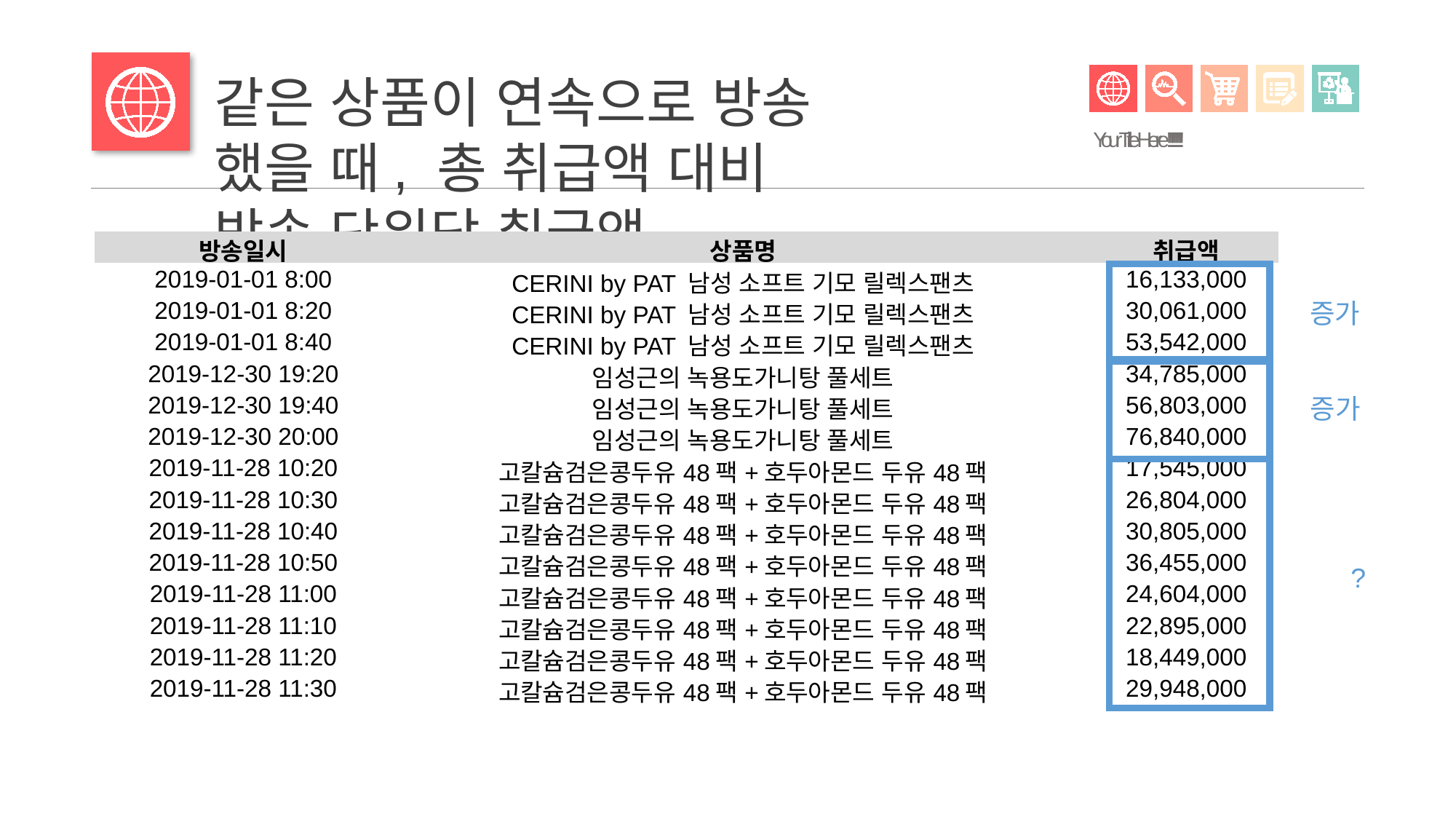

같은 상품이 연속으로 방송 했을 때, 총 취급액 대비 방송 단위당 취급액

Your Title Here !!!!!!!!!!
| 방송일시 | 상품명 | 취급액 |
| --- | --- | --- |
| 2019-01-01 8:00 | CERINI by PAT 남성 소프트 기모 릴렉스팬츠 | 16,133,000 |
| 2019-01-01 8:20 | CERINI by PAT 남성 소프트 기모 릴렉스팬츠 | 30,061,000 |
| 2019-01-01 8:40 | CERINI by PAT 남성 소프트 기모 릴렉스팬츠 | 53,542,000 |
| 2019-12-30 19:20 | 임성근의 녹용도가니탕 풀세트 | 34,785,000 |
| 2019-12-30 19:40 | 임성근의 녹용도가니탕 풀세트 | 56,803,000 |
| 2019-12-30 20:00 | 임성근의 녹용도가니탕 풀세트 | 76,840,000 |
| 2019-11-28 10:20 | 고칼슘검은콩두유48팩+호두아몬드 두유48팩 | 17,545,000 |
| 2019-11-28 10:30 | 고칼슘검은콩두유48팩+호두아몬드 두유48팩 | 26,804,000 |
| 2019-11-28 10:40 | 고칼슘검은콩두유48팩+호두아몬드 두유48팩 | 30,805,000 |
| 2019-11-28 10:50 | 고칼슘검은콩두유48팩+호두아몬드 두유48팩 | 36,455,000 |
| 2019-11-28 11:00 | 고칼슘검은콩두유48팩+호두아몬드 두유48팩 | 24,604,000 |
| 2019-11-28 11:10 | 고칼슘검은콩두유48팩+호두아몬드 두유48팩 | 22,895,000 |
| 2019-11-28 11:20 | 고칼슘검은콩두유48팩+호두아몬드 두유48팩 | 18,449,000 |
| 2019-11-28 11:30 | 고칼슘검은콩두유48팩+호두아몬드 두유48팩 | 29,948,000 |

증가

증가

?